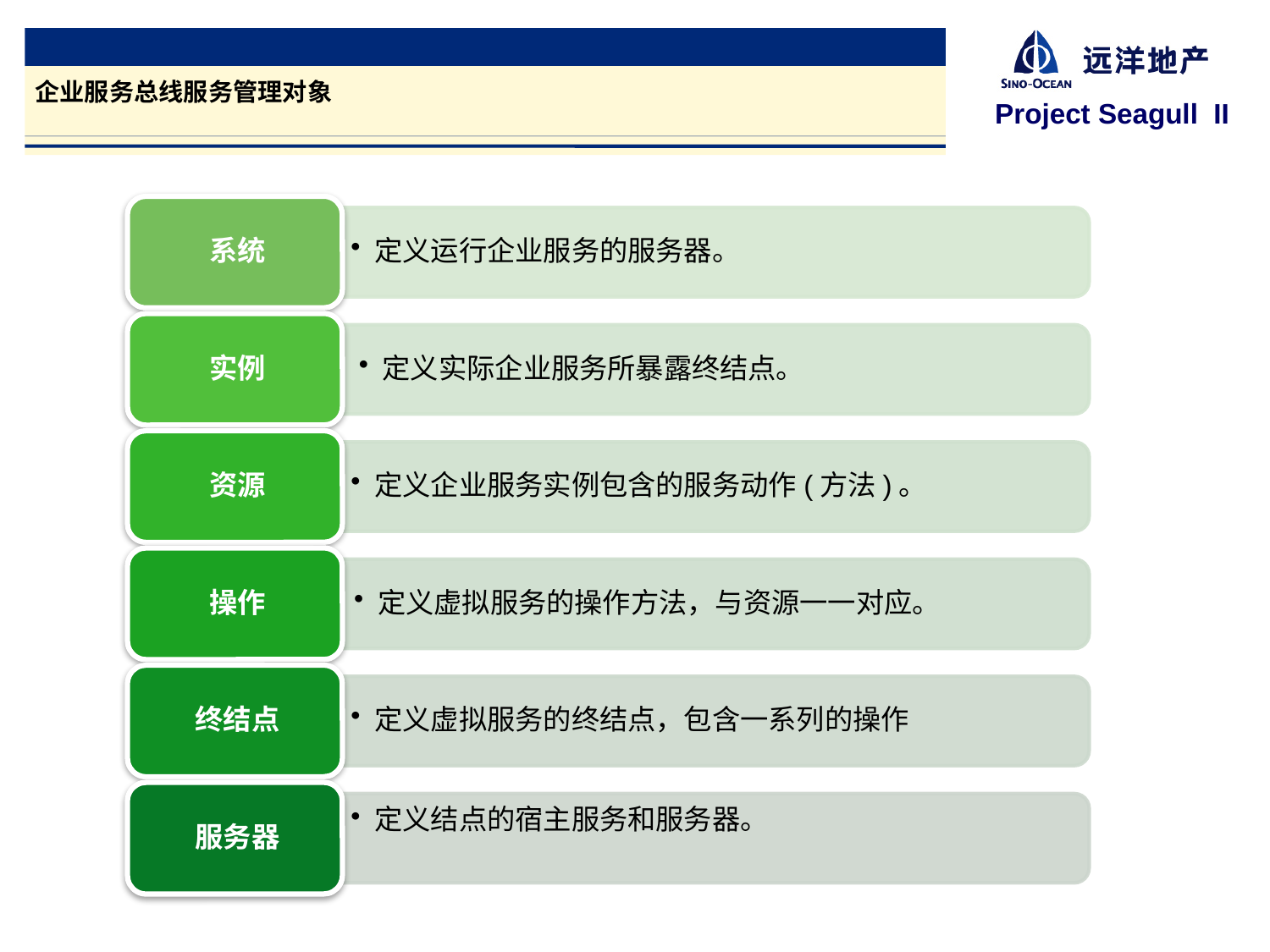

企业服务总线服务管理对象

定义运行企业服务的服务器。
系统
定义实际企业服务所暴露终结点。
实例
定义企业服务实例包含的服务动作(方法)。
资源
定义虚拟服务的操作方法，与资源一一对应。
操作
定义虚拟服务的终结点，包含一系列的操作
终结点
定义结点的宿主服务和服务器。

服务器